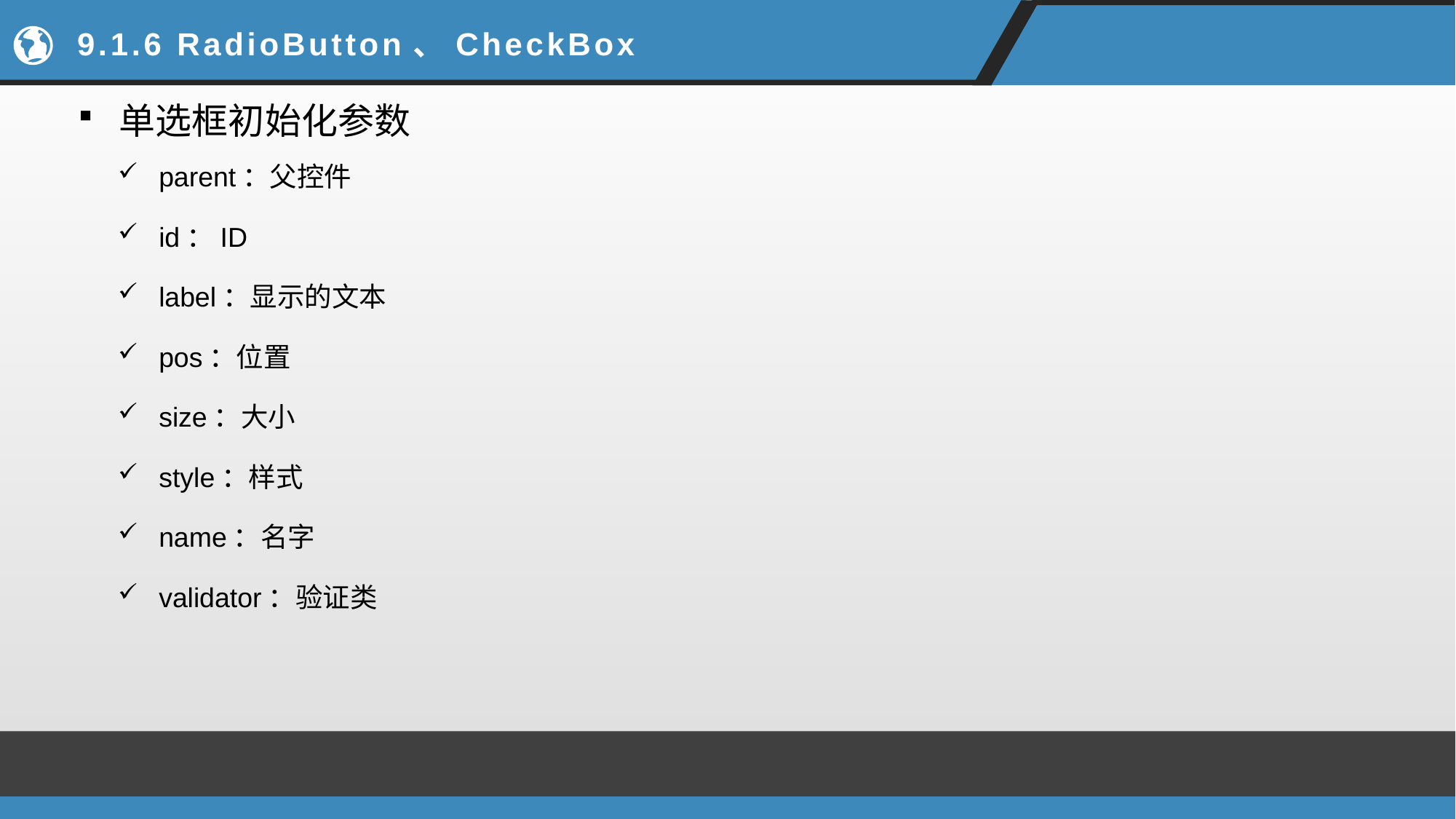

# 9.1.6 RadioButton、CheckBox

单选框初始化参数
parent：父控件
id：ID
label：显示的文本
pos：位置
size：大小
style：样式
name：名字
validator：验证类